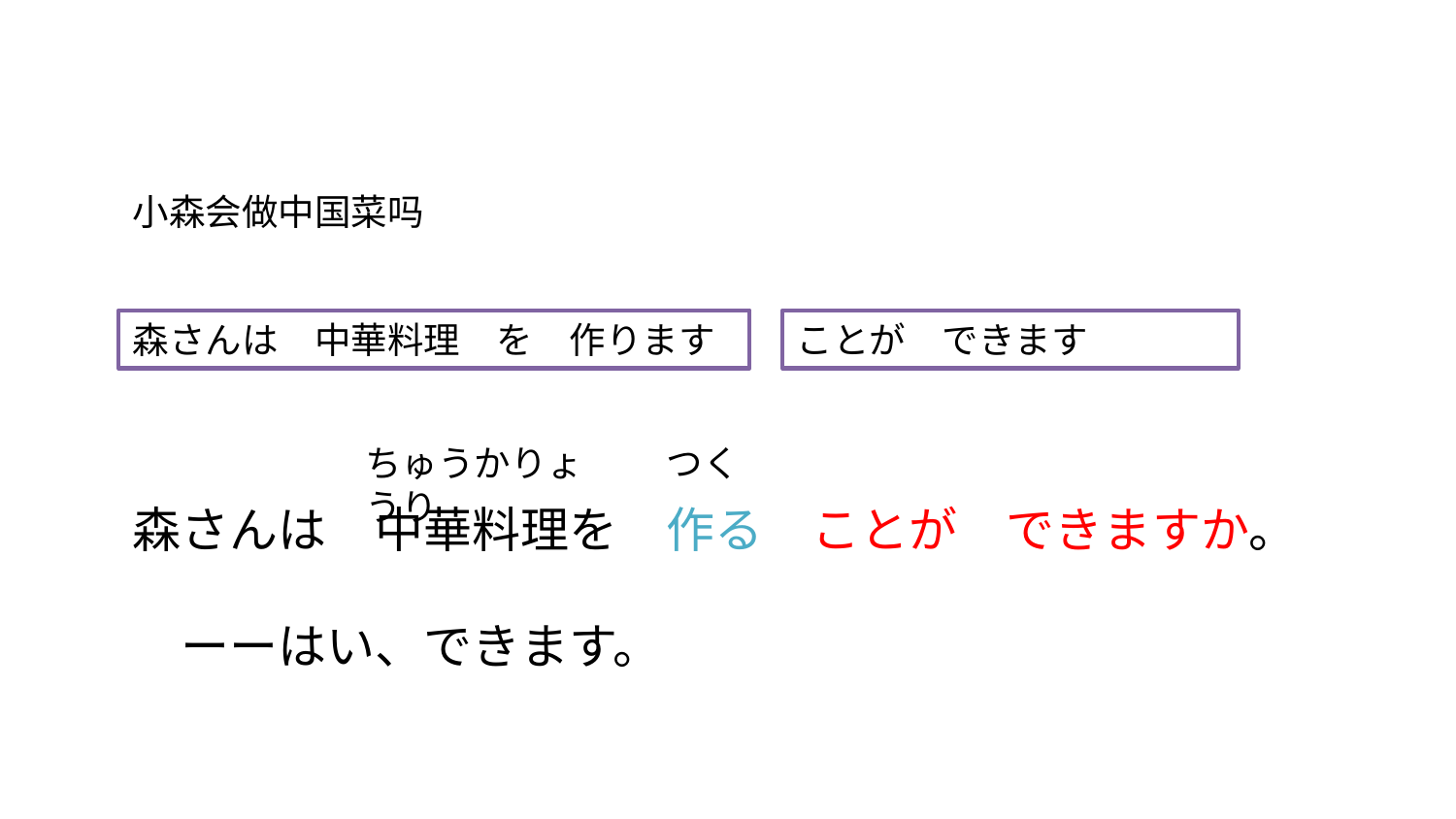

小森会做中国菜吗
森さんは　中華料理　を　作ります
ことが　できます
ちゅうかりょうり
つく
森さんは　中華料理を　作る　ことが　できますか。

　ーーはい、できます。